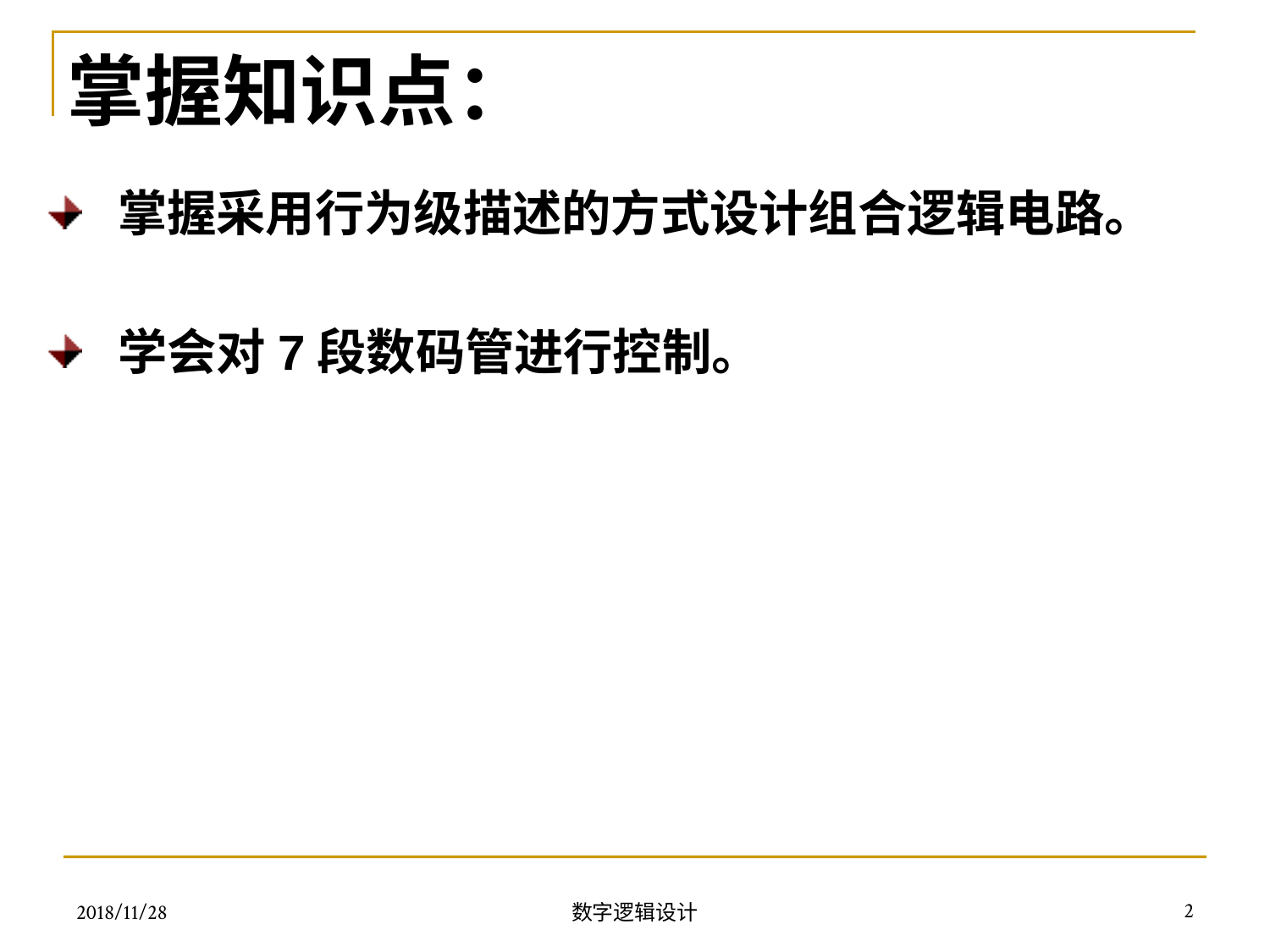

掌握知识点：
 掌握采用行为级描述的方式设计组合逻辑电路。

 学会对7段数码管进行控制。

2018/11/28
2
数字逻辑设计